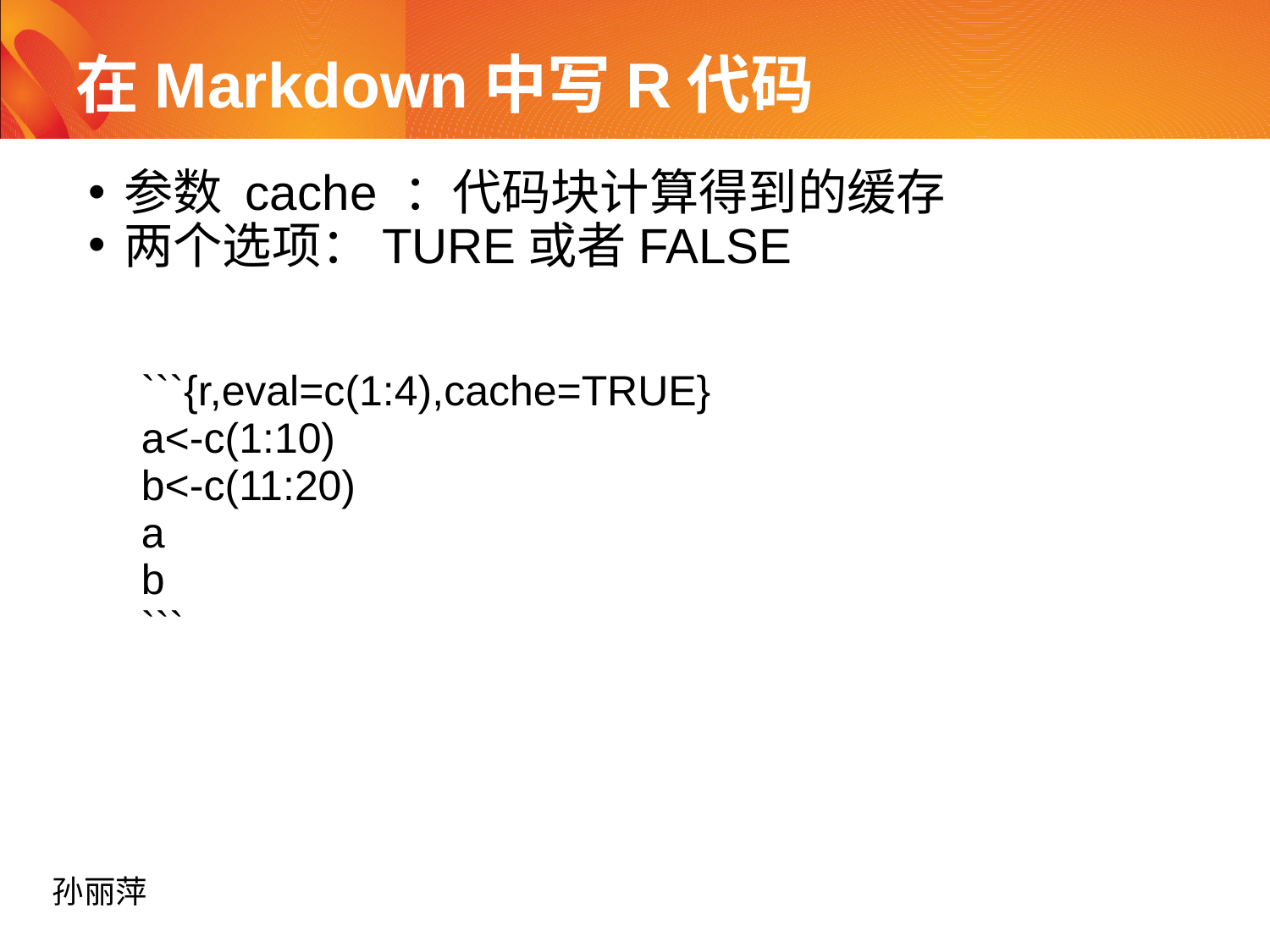

# 在Markdown中写R代码
参数 cache ：代码块计算得到的缓存
两个选项：TURE或者FALSE

| ```{r,eval=c(1:4),cache=TRUE} a<-c(1:10) b<-c(11:20) a b ``` |
| --- |
17